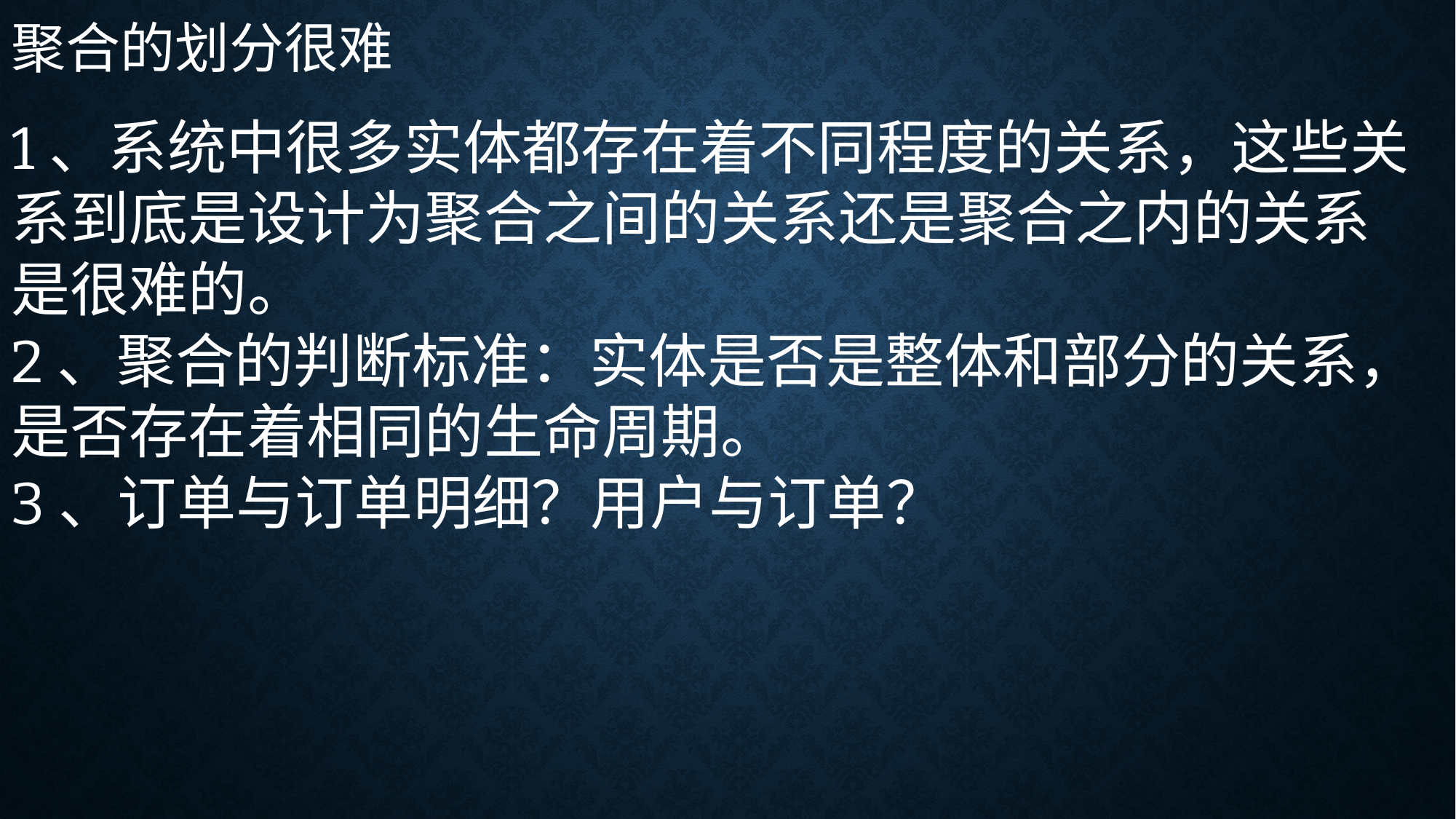

聚合的划分很难
1、系统中很多实体都存在着不同程度的关系，这些关系到底是设计为聚合之间的关系还是聚合之内的关系是很难的。
2、聚合的判断标准：实体是否是整体和部分的关系，是否存在着相同的生命周期。
3、订单与订单明细？用户与订单？